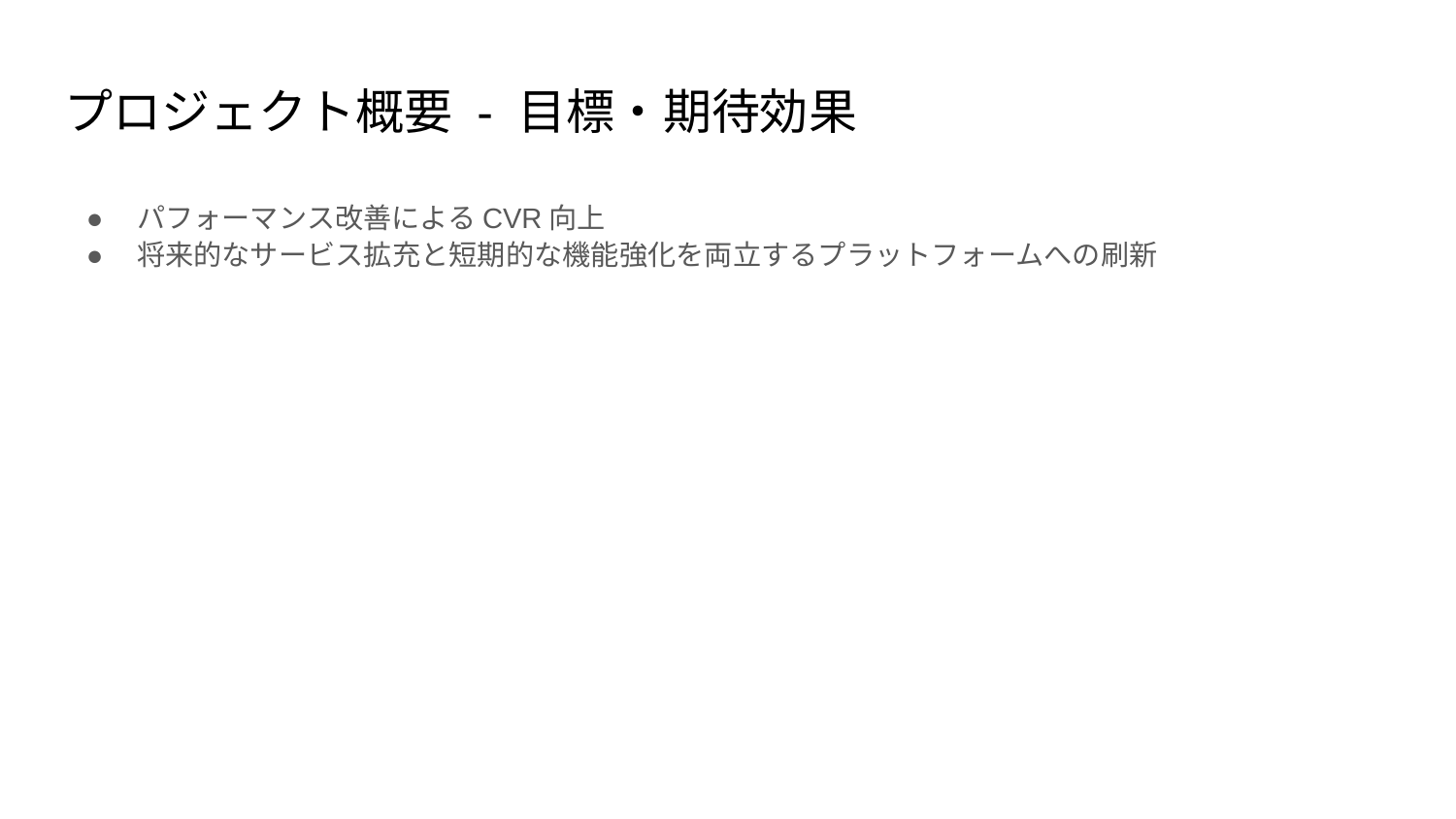

# プロジェクト概要 - 目標・期待効果
パフォーマンス改善によるCVR向上
将来的なサービス拡充と短期的な機能強化を両立するプラットフォームへの刷新